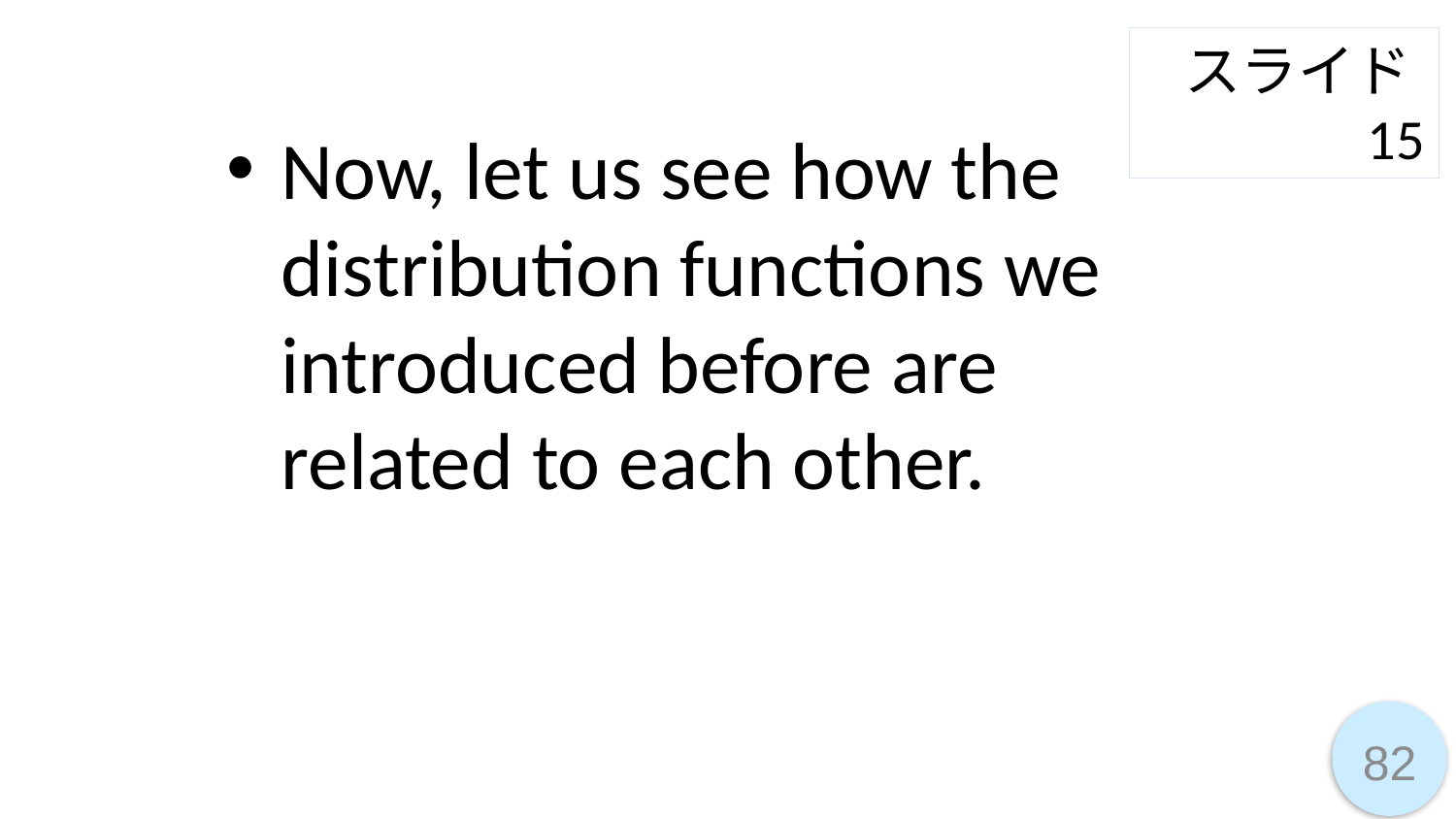

スライド15
Now, let us see how the distribution functions we introduced before are related to each other.
82